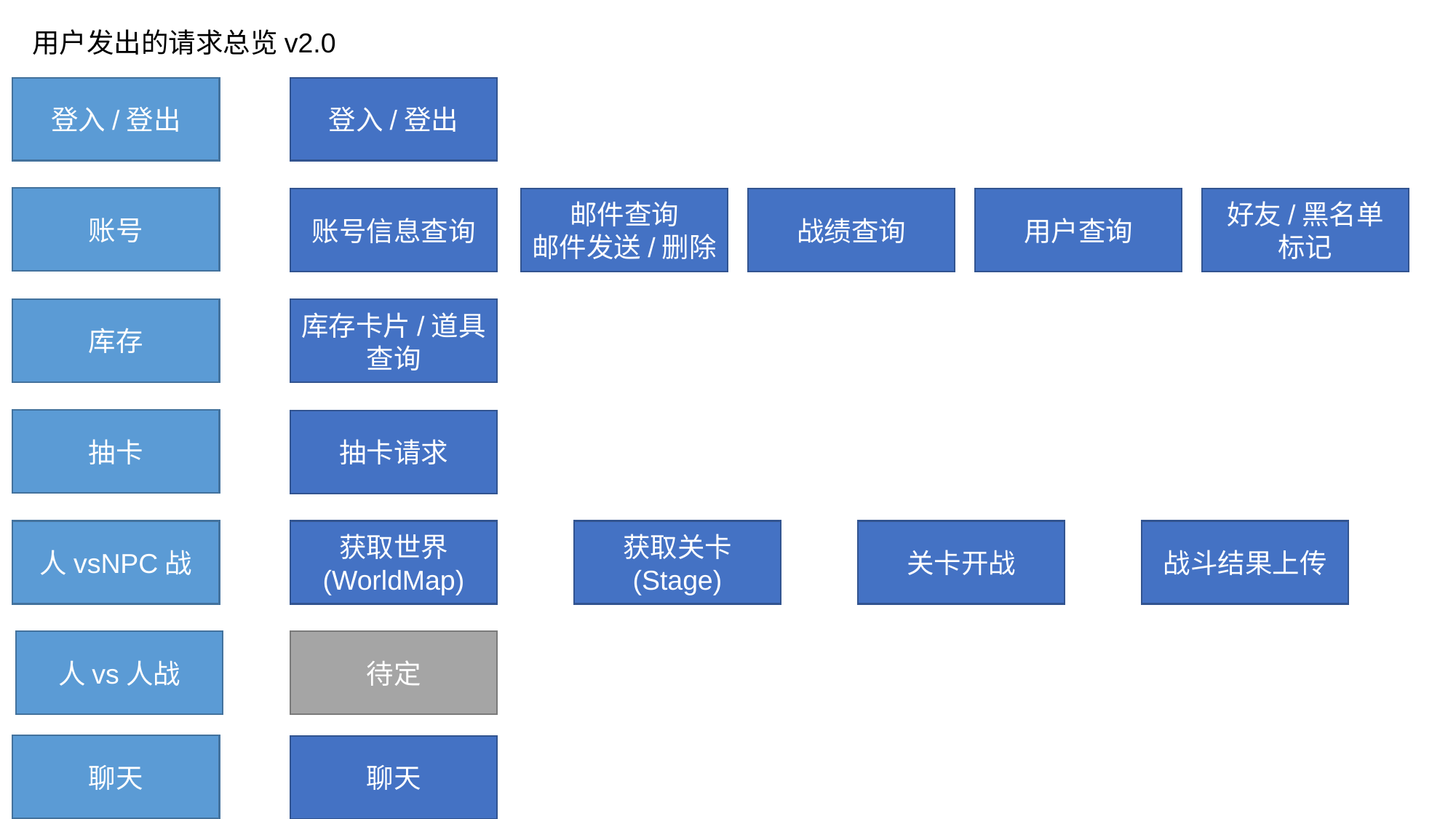

用户发出的请求总览v2.0
登入/登出
登入/登出
账号
账号信息查询
邮件查询
邮件发送/删除
战绩查询
用户查询
好友/黑名单
标记
库存
库存卡片/道具
查询
抽卡
抽卡请求
关卡开战
战斗结果上传
获取关卡
(Stage)
人vsNPC战
获取世界
(WorldMap)
人vs人战
待定
聊天
聊天